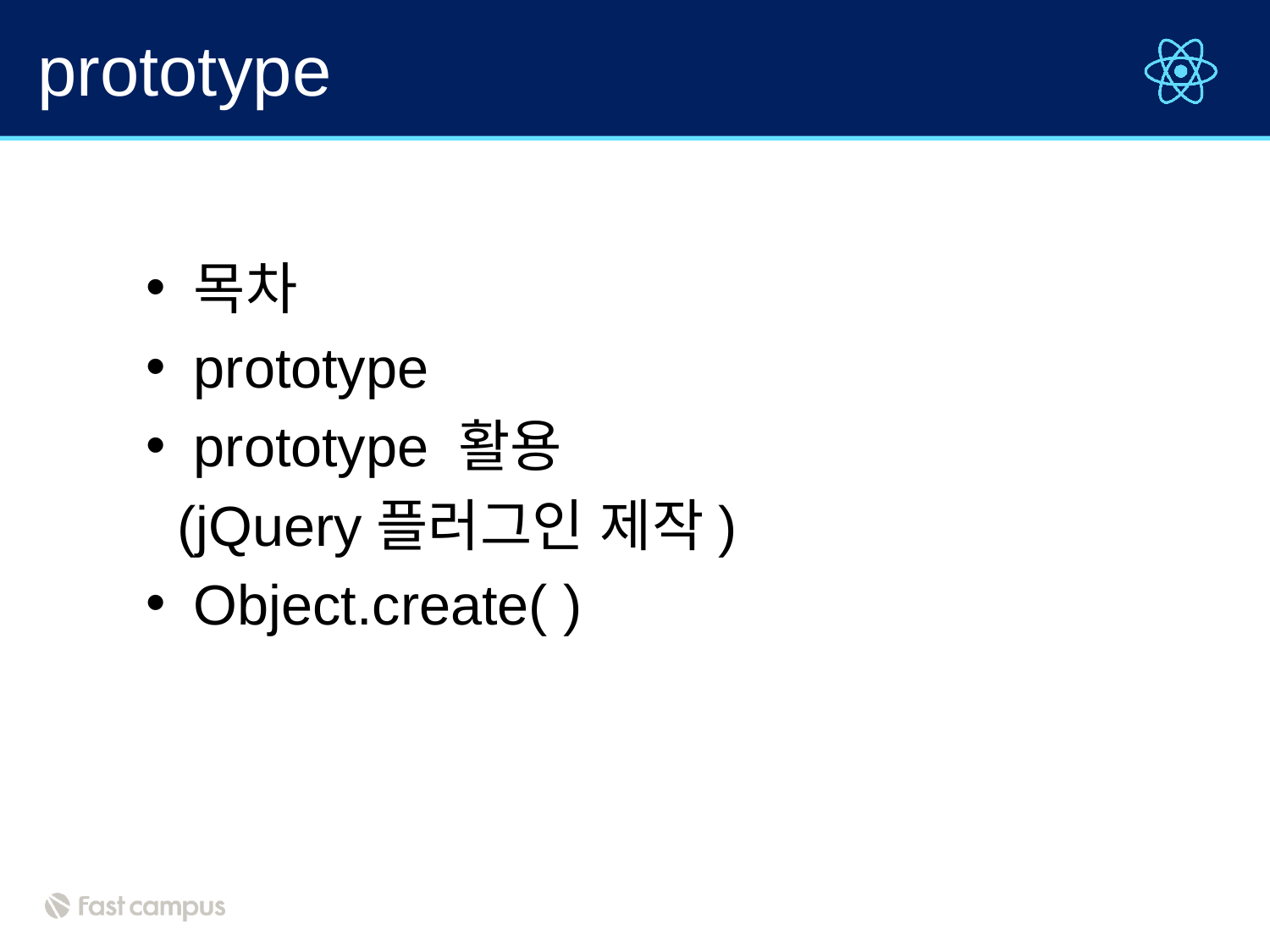

# prototype
목차
prototype
prototype 활용
  (jQuery플러그인 제작)
Object.create( )